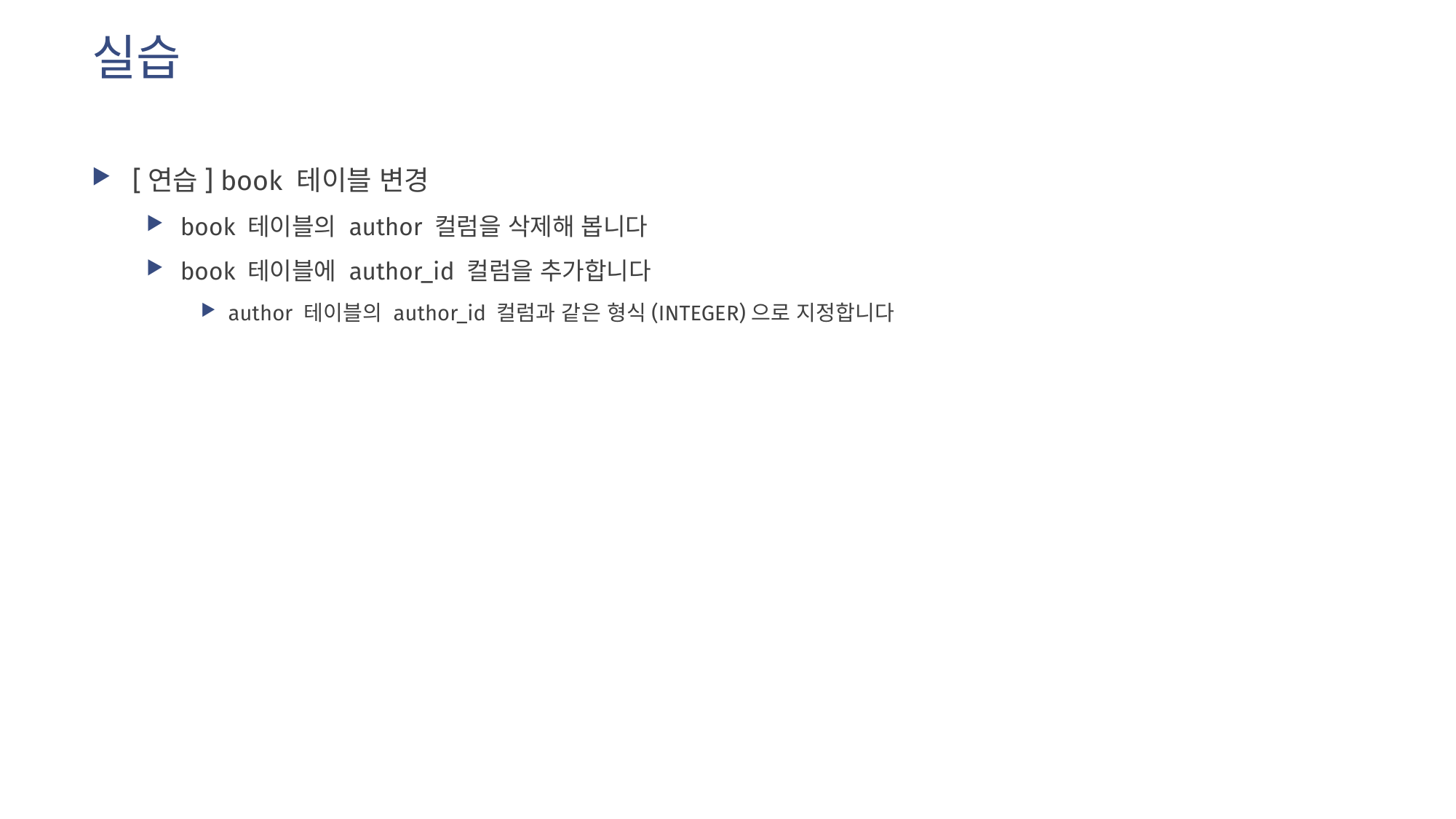

# 실습
[연습] book 테이블 변경
book 테이블의 author 컬럼을 삭제해 봅니다
book 테이블에 author_id 컬럼을 추가합니다
author 테이블의 author_id 컬럼과 같은 형식(INTEGER)으로 지정합니다